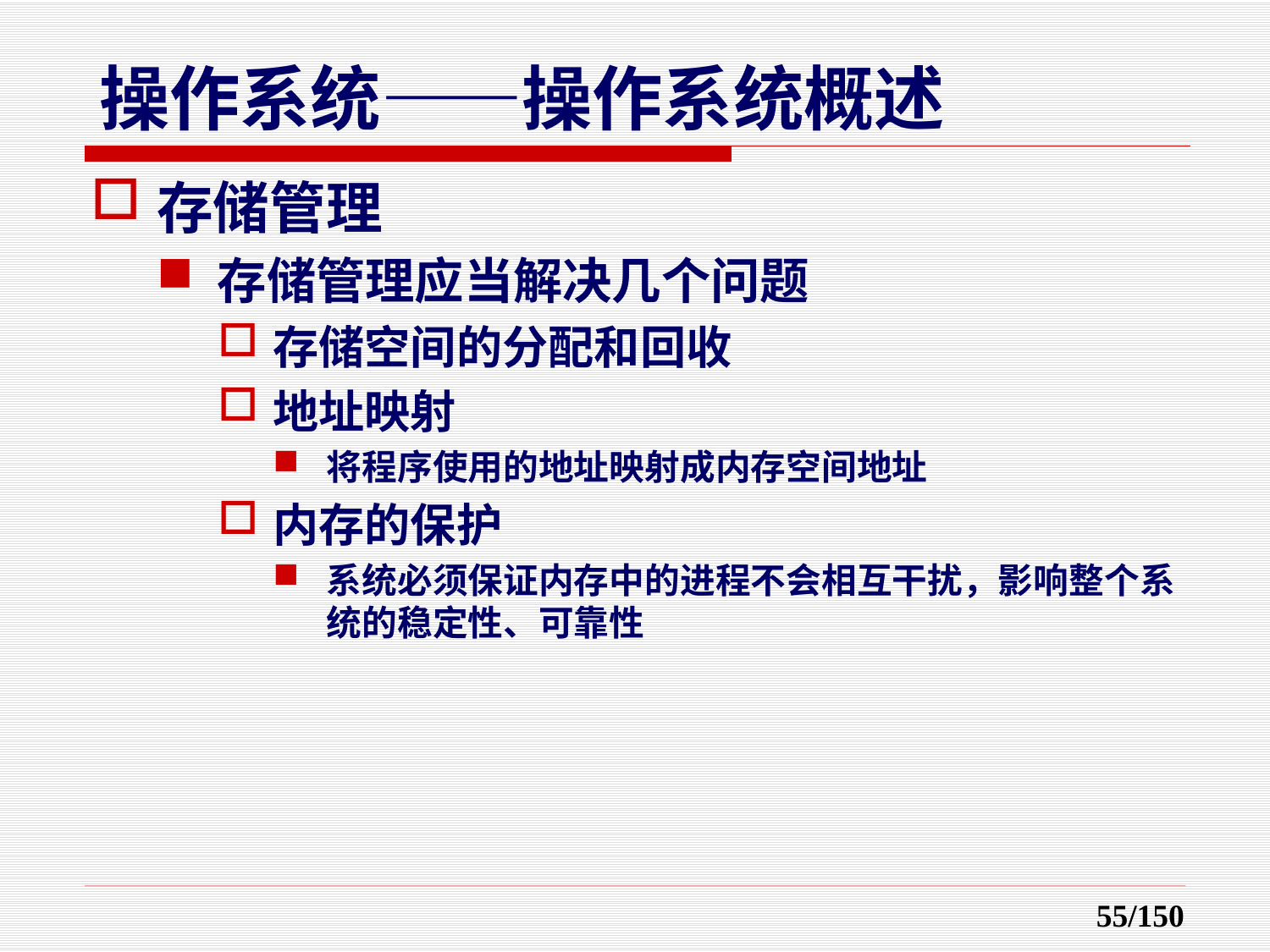

存储管理
存储管理应当解决几个问题
存储空间的分配和回收
地址映射
将程序使用的地址映射成内存空间地址
内存的保护
系统必须保证内存中的进程不会相互干扰，影响整个系统的稳定性、可靠性